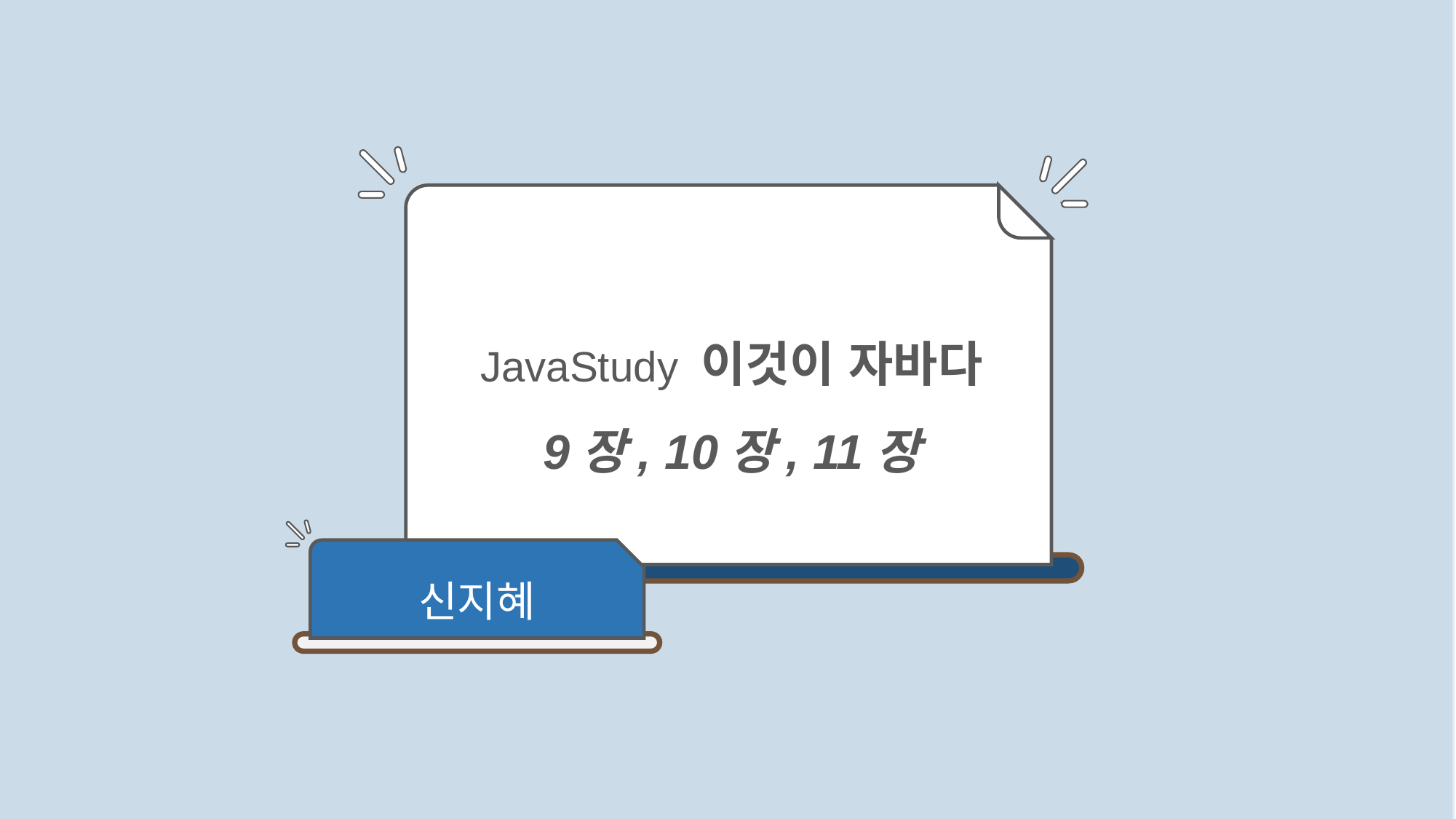

JavaStudy 이것이 자바다
9장, 10장, 11장

신지혜